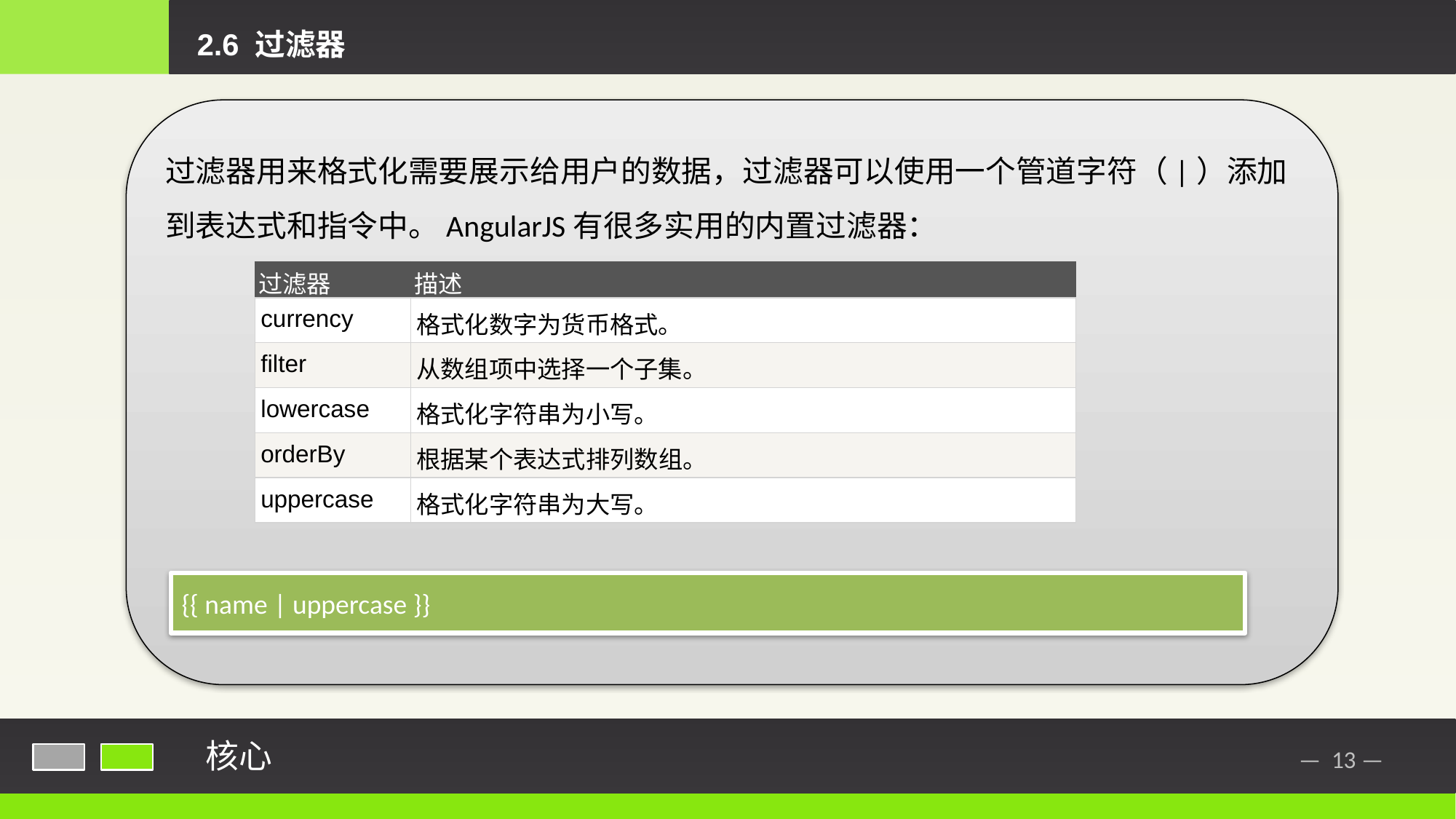

2.6 过滤器
过滤器用来格式化需要展示给用户的数据，过滤器可以使用一个管道字符（|）添加到表达式和指令中。AngularJS有很多实用的内置过滤器：

| 过滤器 | 描述 |
| --- | --- |
| currency | 格式化数字为货币格式。 |
| filter | 从数组项中选择一个子集。 |
| lowercase | 格式化字符串为小写。 |
| orderBy | 根据某个表达式排列数组。 |
| uppercase | 格式化字符串为大写。 |
{{ name | uppercase }}